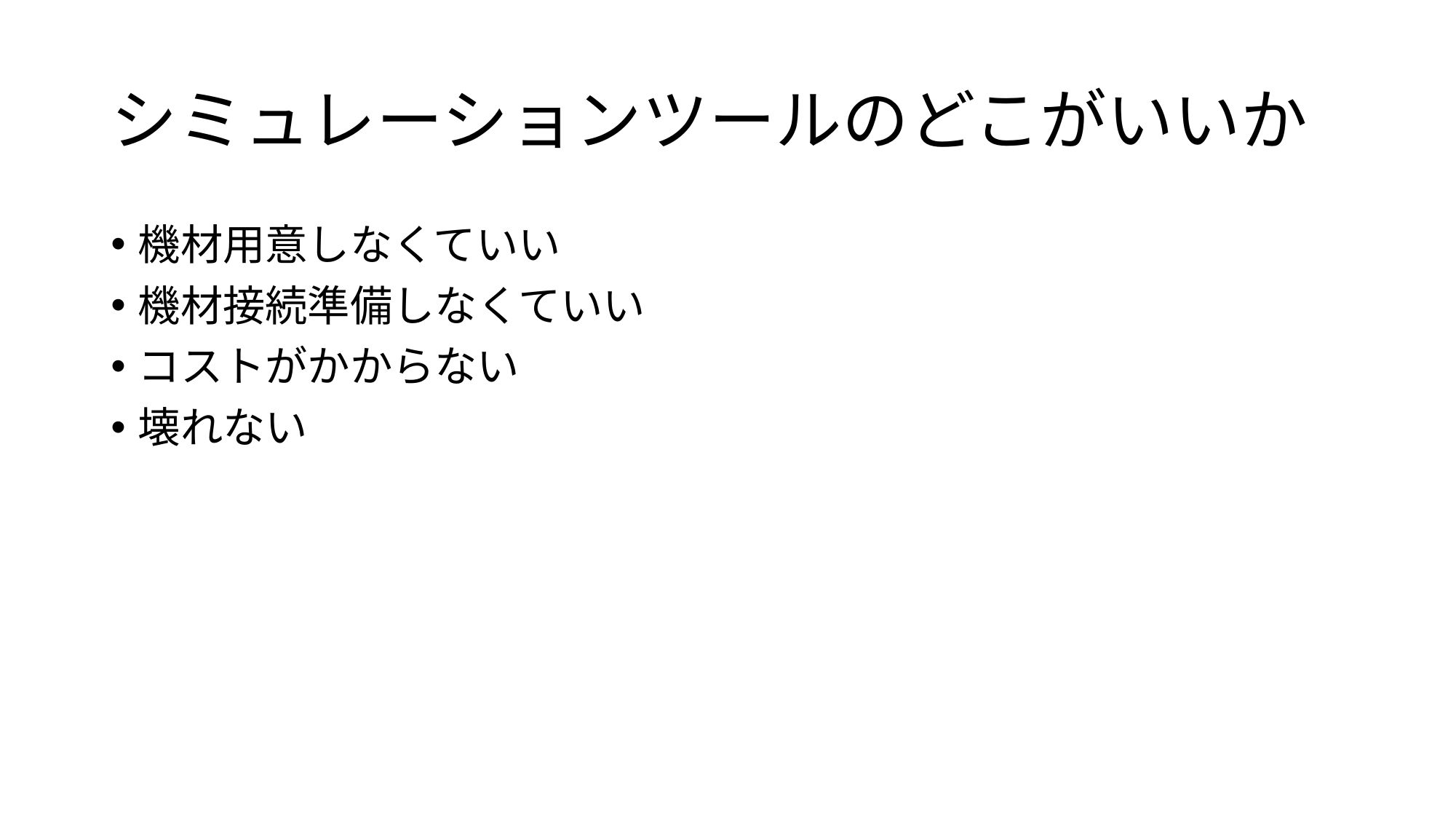

# シミュレーションツールのどこがいいか
機材用意しなくていい
機材接続準備しなくていい
コストがかからない
壊れない